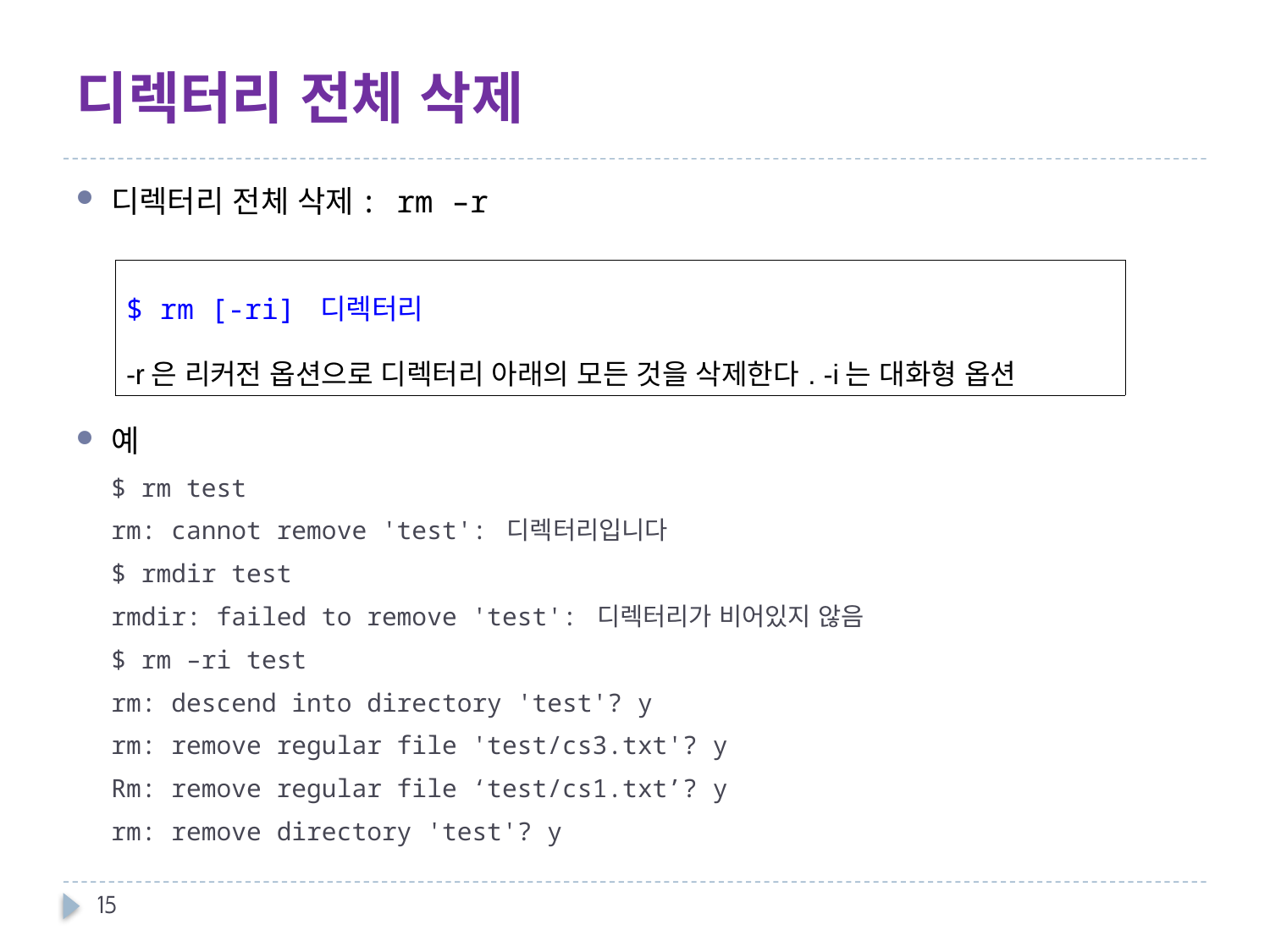

# 디렉터리 전체 삭제
디렉터리 전체 삭제: rm –r

예
$ rm test
rm: cannot remove 'test': 디렉터리입니다
$ rmdir test
rmdir: failed to remove 'test': 디렉터리가 비어있지 않음
$ rm –ri test
rm: descend into directory 'test'? y
rm: remove regular file 'test/cs3.txt'? y
Rm: remove regular file ‘test/cs1.txt’? y
rm: remove directory 'test'? y
| $ rm [-ri] 디렉터리 -r은 리커전 옵션으로 디렉터리 아래의 모든 것을 삭제한다. -i는 대화형 옵션 |
| --- |
15